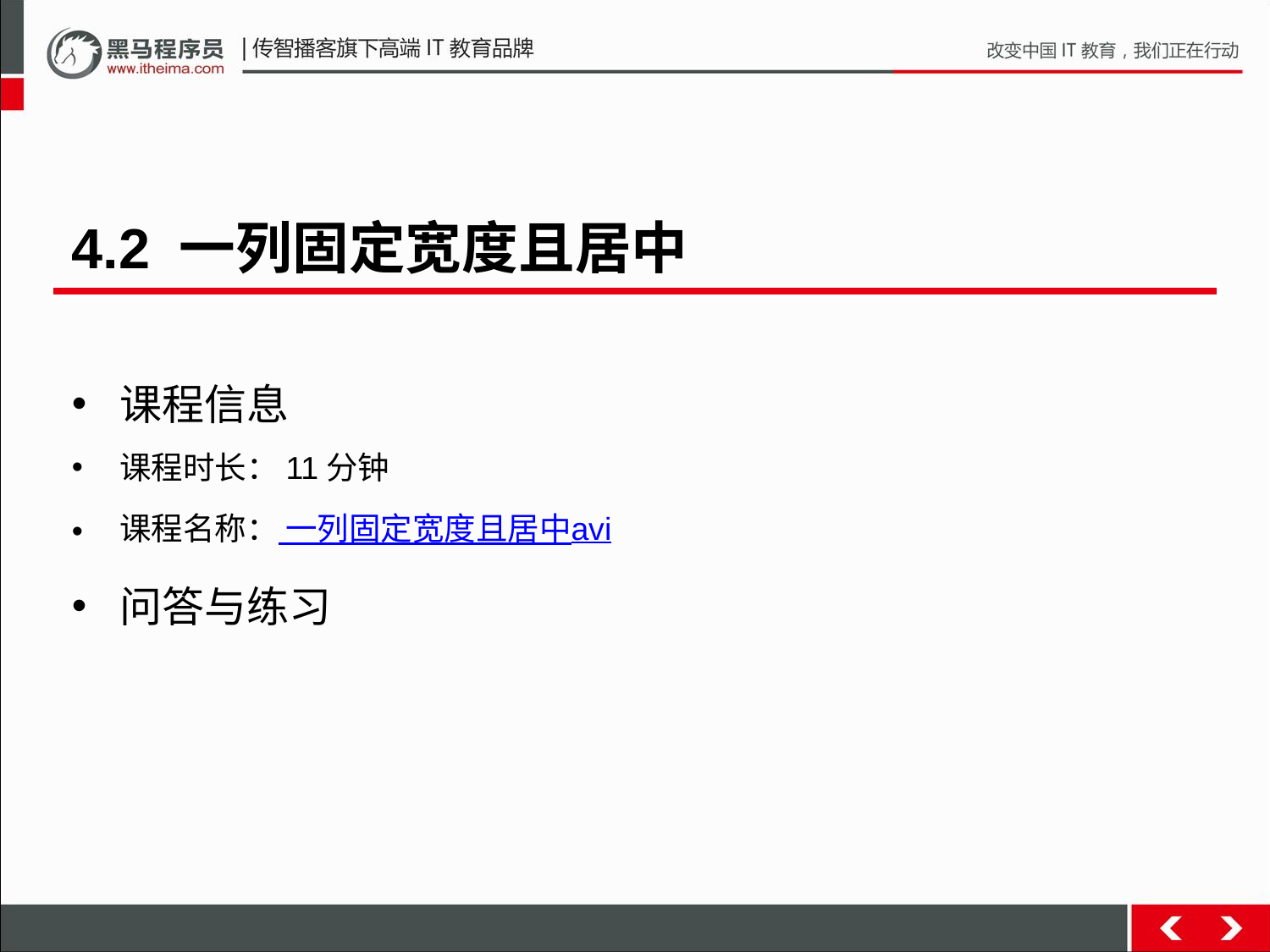

4.2 一列固定宽度且居中
课程信息
课程时长：11分钟
课程名称： 一列固定宽度且居中avi
问答与练习